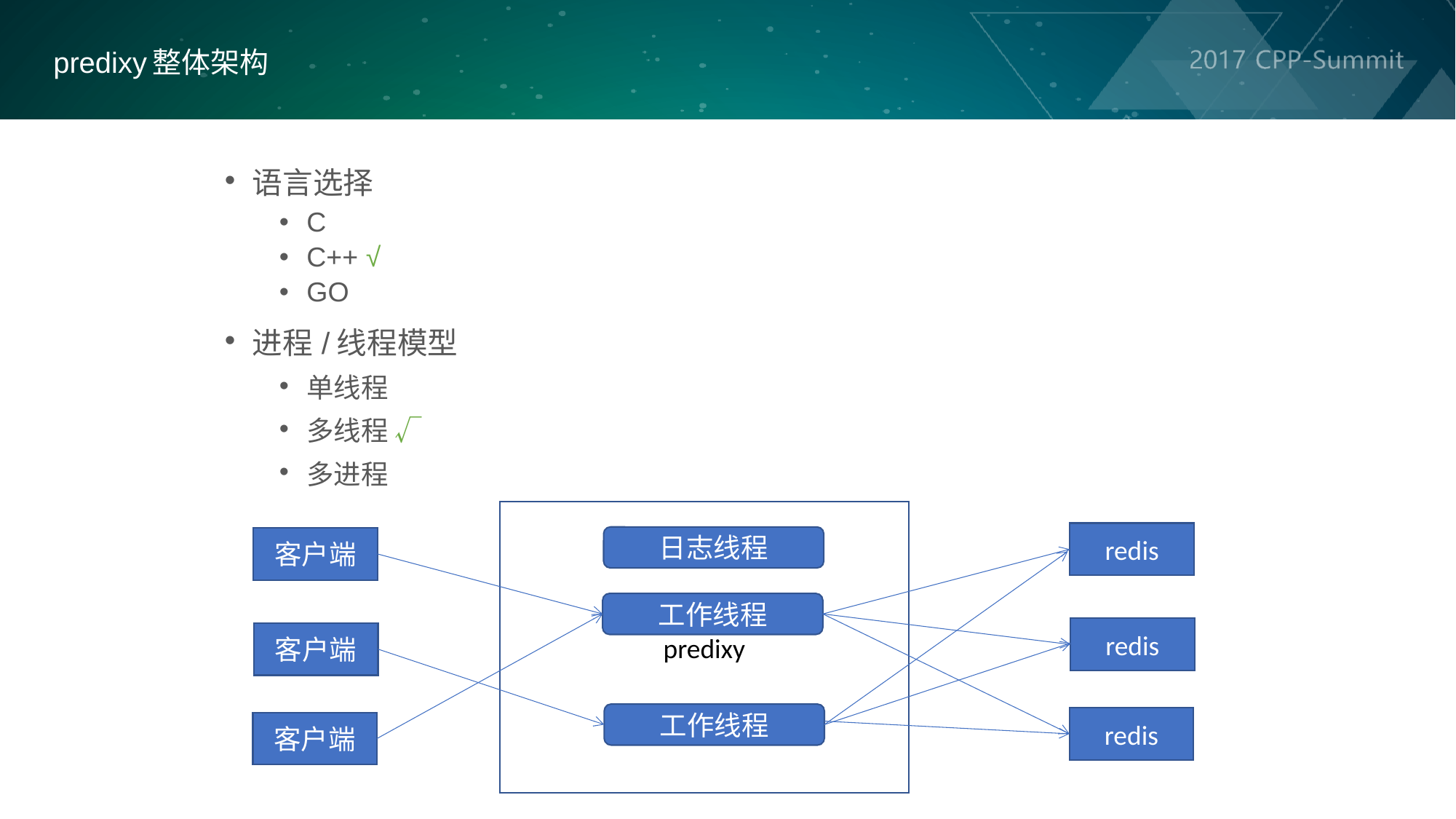

predixy整体架构
语言选择
C
C++ √
GO
进程/线程模型
单线程
多线程 √
多进程

predixy
redis
日志线程
客户端
工作线程
redis
客户端
工作线程
redis
客户端